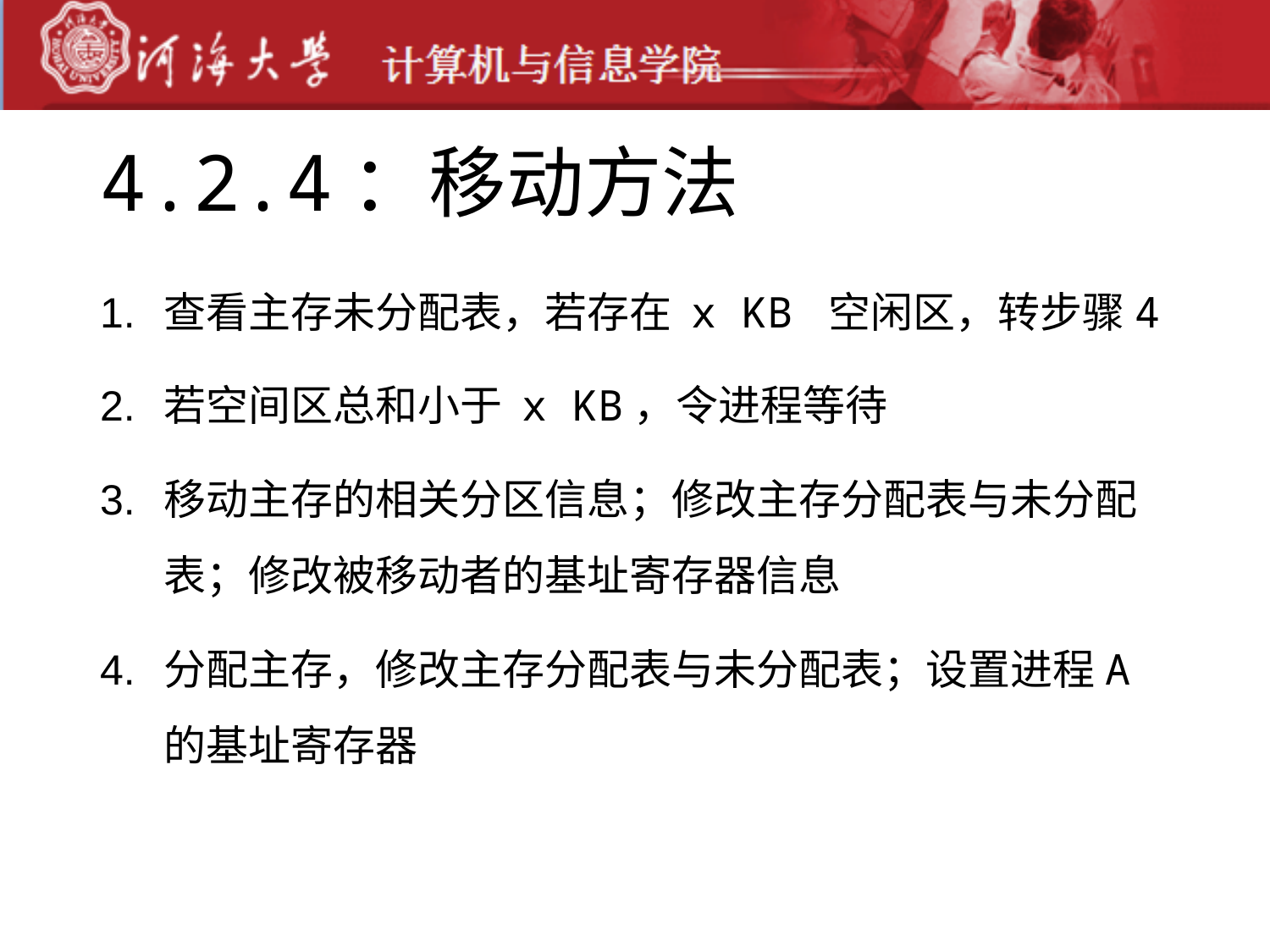

# 4.2.4：移动方法
查看主存未分配表，若存在 x KB 空闲区，转步骤4
若空间区总和小于 x KB，令进程等待
移动主存的相关分区信息；修改主存分配表与未分配表；修改被移动者的基址寄存器信息
分配主存，修改主存分配表与未分配表；设置进程A的基址寄存器